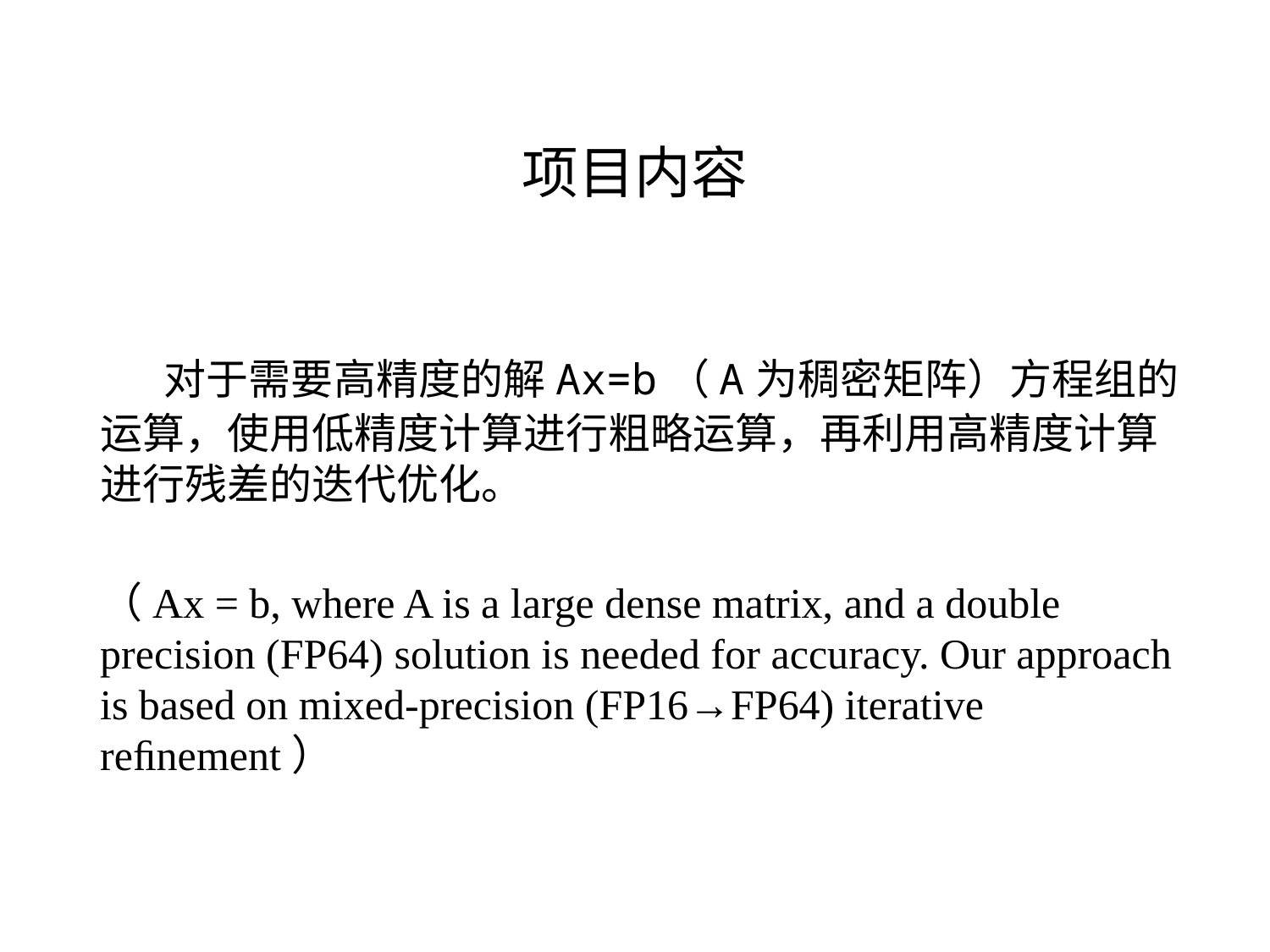

# 项目内容

    对于需要高精度的解Ax=b（A为稠密矩阵）方程组的运算，使用低精度计算进行粗略运算，再利用高精度计算进行残差的迭代优化。

（Ax = b, where A is a large dense matrix, and a double precision (FP64) solution is needed for accuracy. Our approach is based on mixed-precision (FP16→FP64) iterative reﬁnement）